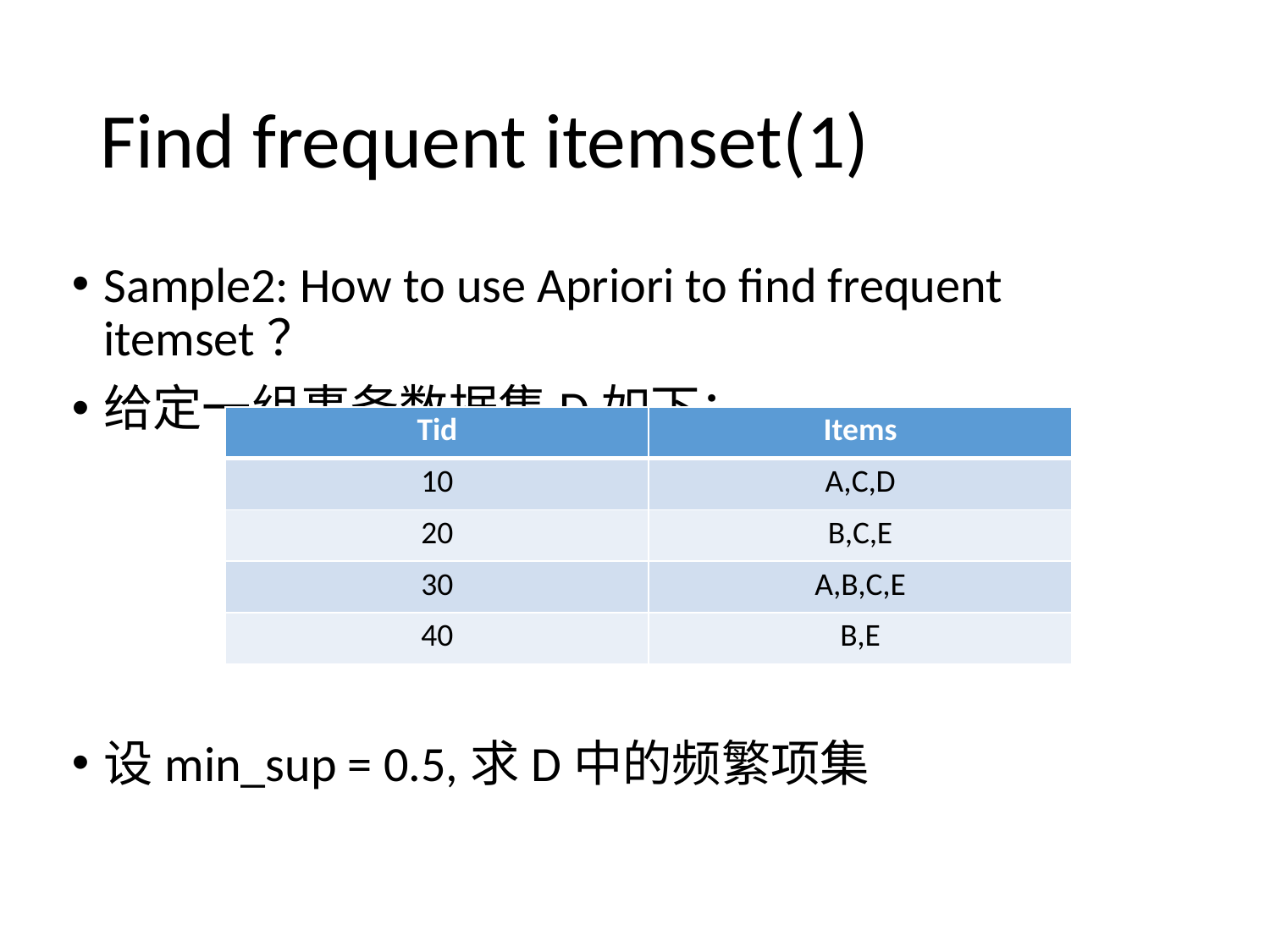

# Find frequent itemset(1)
Sample2: How to use Apriori to find frequent itemset？
给定一组事务数据集D如下：

设min_sup = 0.5,求D中的频繁项集

| Tid | Items |
| --- | --- |
| 10 | A,C,D |
| 20 | B,C,E |
| 30 | A,B,C,E |
| 40 | B,E |